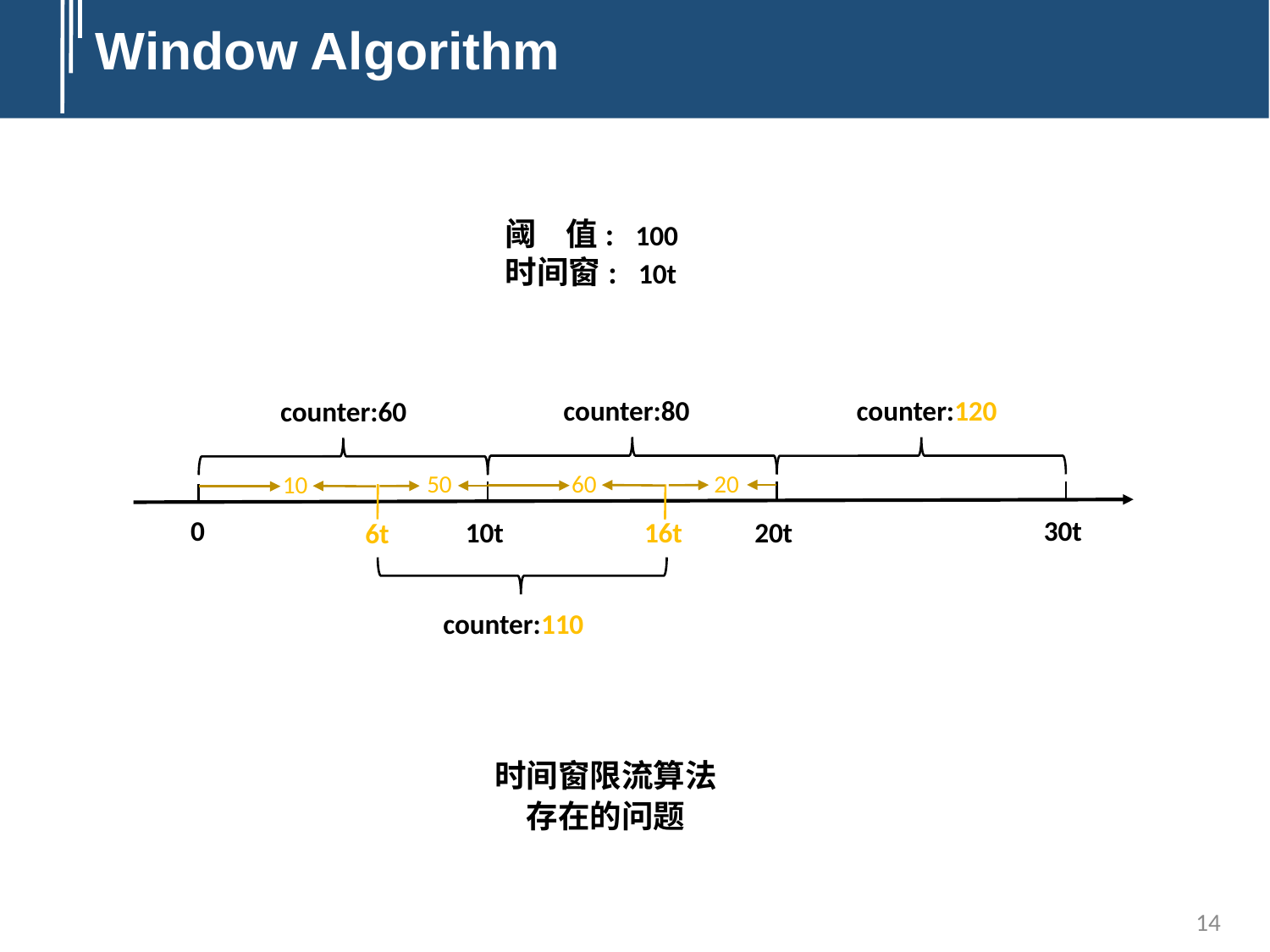

Window Algorithm
阈    值:   100
时间窗:   10t

counter:80
counter:120
counter:60
20
50
60
10
 6t
16t
0
30t
10t
20t

counter:110
时间窗限流算法
存在的问题
14